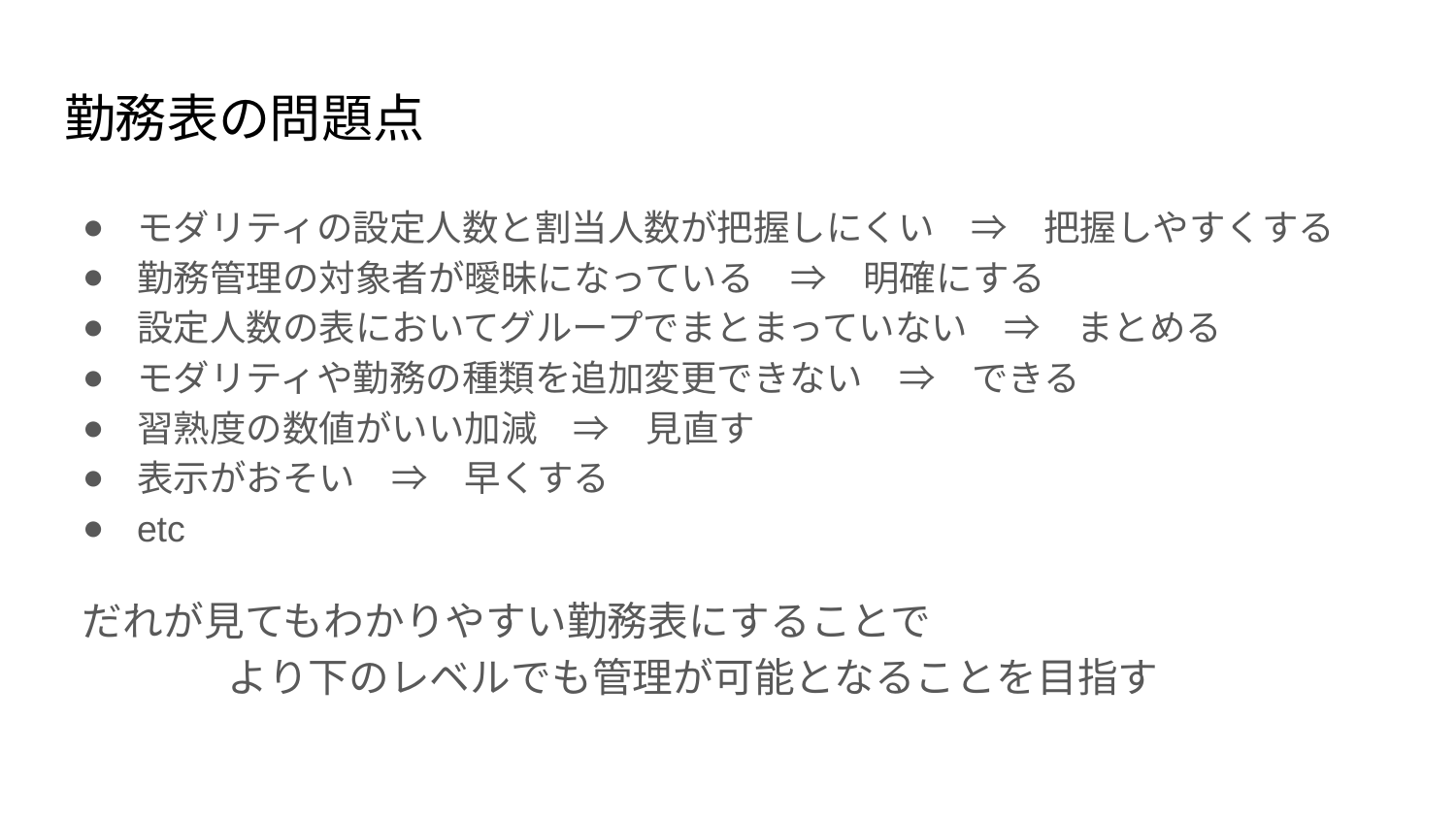

# 勤務表の問題点
モダリティの設定人数と割当人数が把握しにくい　⇒　把握しやすくする
勤務管理の対象者が曖昧になっている　⇒　明確にする
設定人数の表においてグループでまとまっていない　⇒　まとめる
モダリティや勤務の種類を追加変更できない　⇒　できる
習熟度の数値がいい加減　⇒　見直す
表示がおそい　⇒　早くする
etc

だれが見てもわかりやすい勤務表にすることで
	より下のレベルでも管理が可能となることを目指す